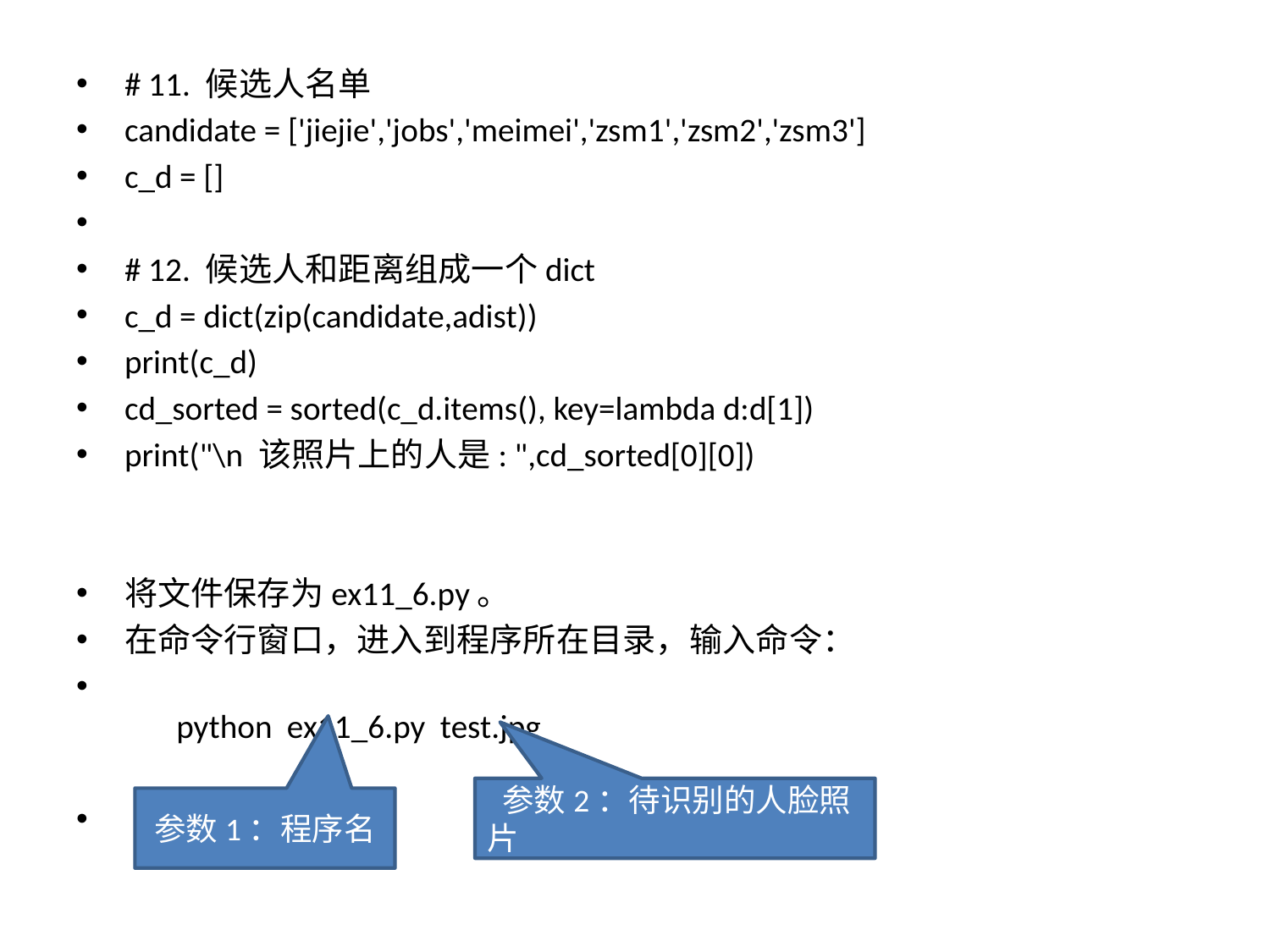

# 11. 候选人名单
candidate = ['jiejie','jobs','meimei','zsm1','zsm2','zsm3']
c_d = []

# 12. 候选人和距离组成一个dict
c_d = dict(zip(candidate,adist))
print(c_d)
cd_sorted = sorted(c_d.items(), key=lambda d:d[1])
print("\n 该照片上的人是: ",cd_sorted[0][0])

将文件保存为ex11_6.py。
在命令行窗口，进入到程序所在目录，输入命令：
 
       python  ex11_6.py  test.jpg

 参数2：待识别的人脸照片
参数1：程序名